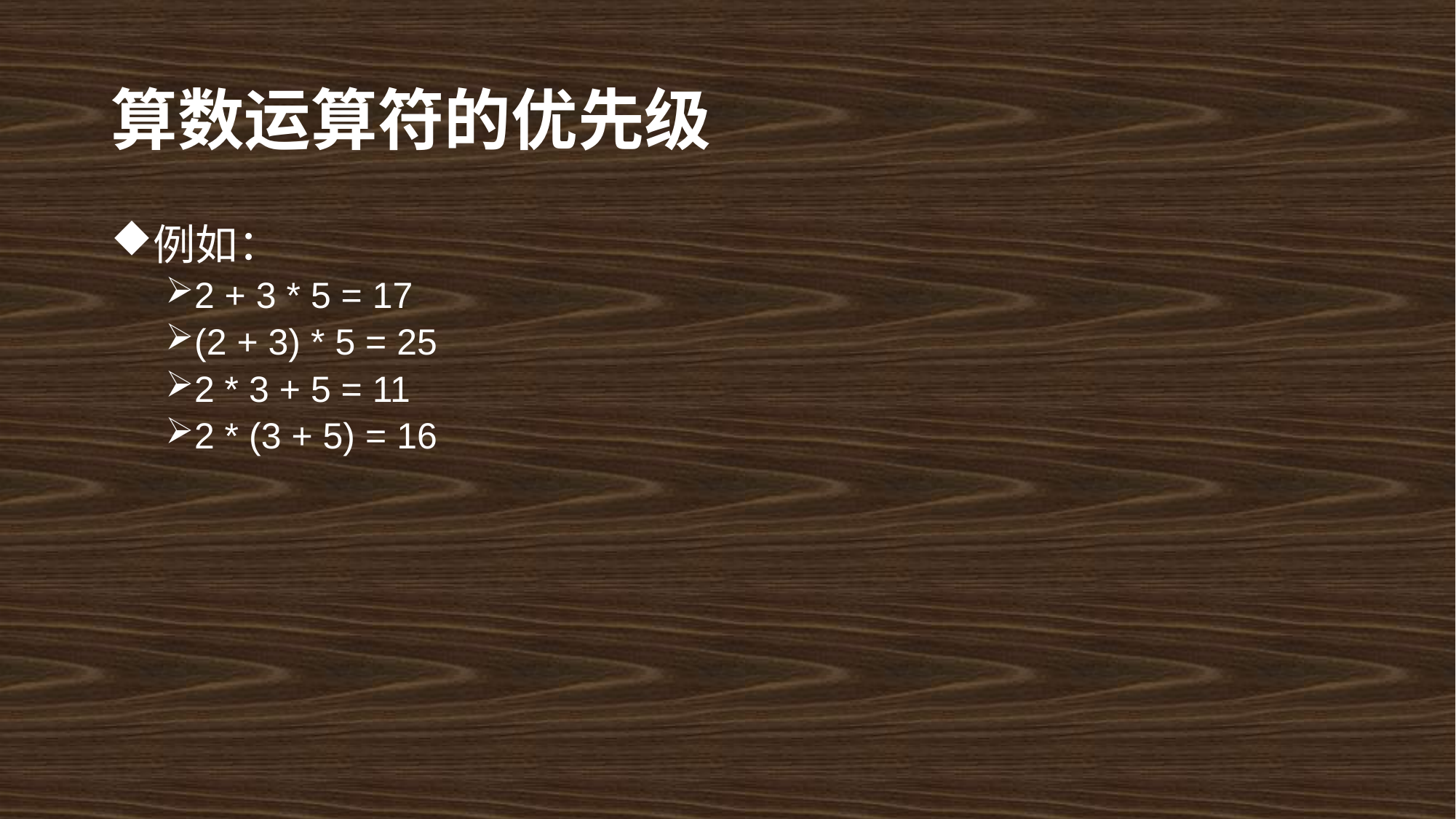

# 算数运算符的优先级
例如：
2 + 3 * 5 = 17
(2 + 3) * 5 = 25
2 * 3 + 5 = 11
2 * (3 + 5) = 16